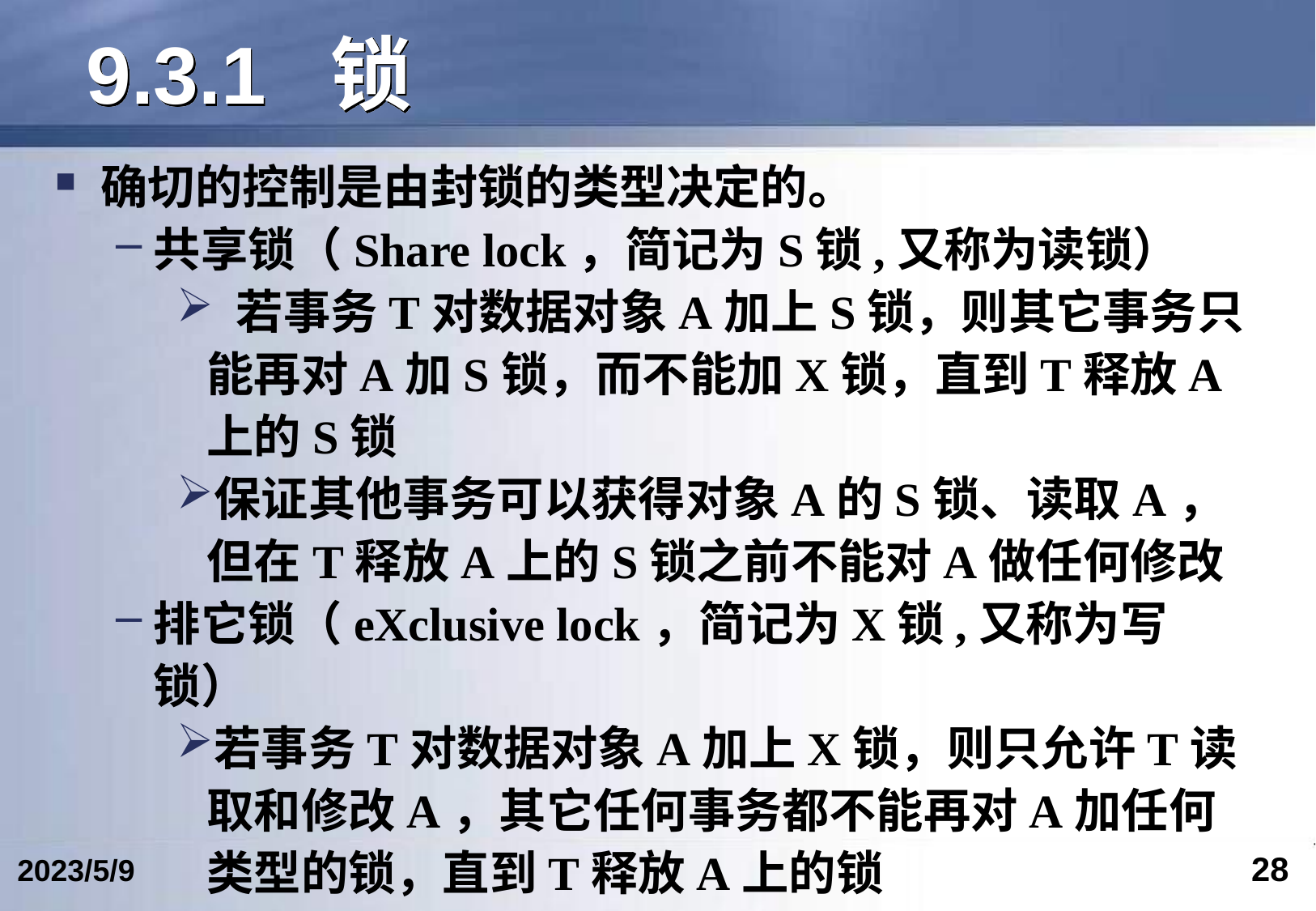

# 9.3.1  锁
确切的控制是由封锁的类型决定的。
共享锁（Share lock，简记为S锁,又称为读锁）
 若事务T对数据对象A加上S锁，则其它事务只能再对A加S锁，而不能加X锁，直到T释放A上的S锁
保证其他事务可以获得对象A的S锁、读取A，但在T释放A上的S锁之前不能对A做任何修改
排它锁（eXclusive lock，简记为X锁,又称为写锁）
若事务T对数据对象A加上X锁，则只允许T读取和修改A，其它任何事务都不能再对A加任何类型的锁，直到T释放A上的锁
28
2023/5/9